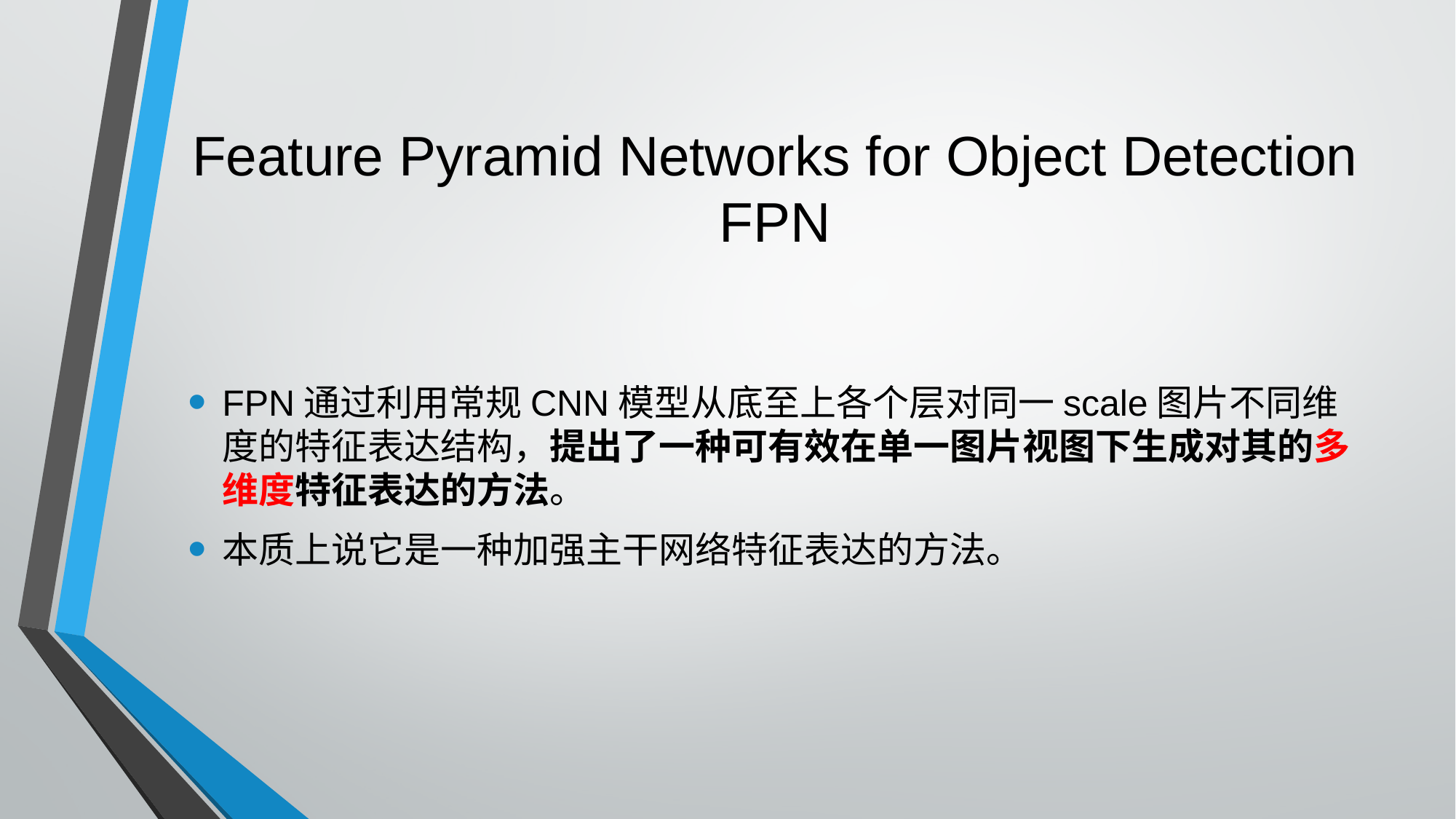

# Feature Pyramid Networks for Object Detection FPN
FPN通过利用常规CNN模型从底至上各个层对同一scale图片不同维度的特征表达结构，提出了一种可有效在单一图片视图下生成对其的多维度特征表达的方法。
本质上说它是一种加强主干网络特征表达的方法。